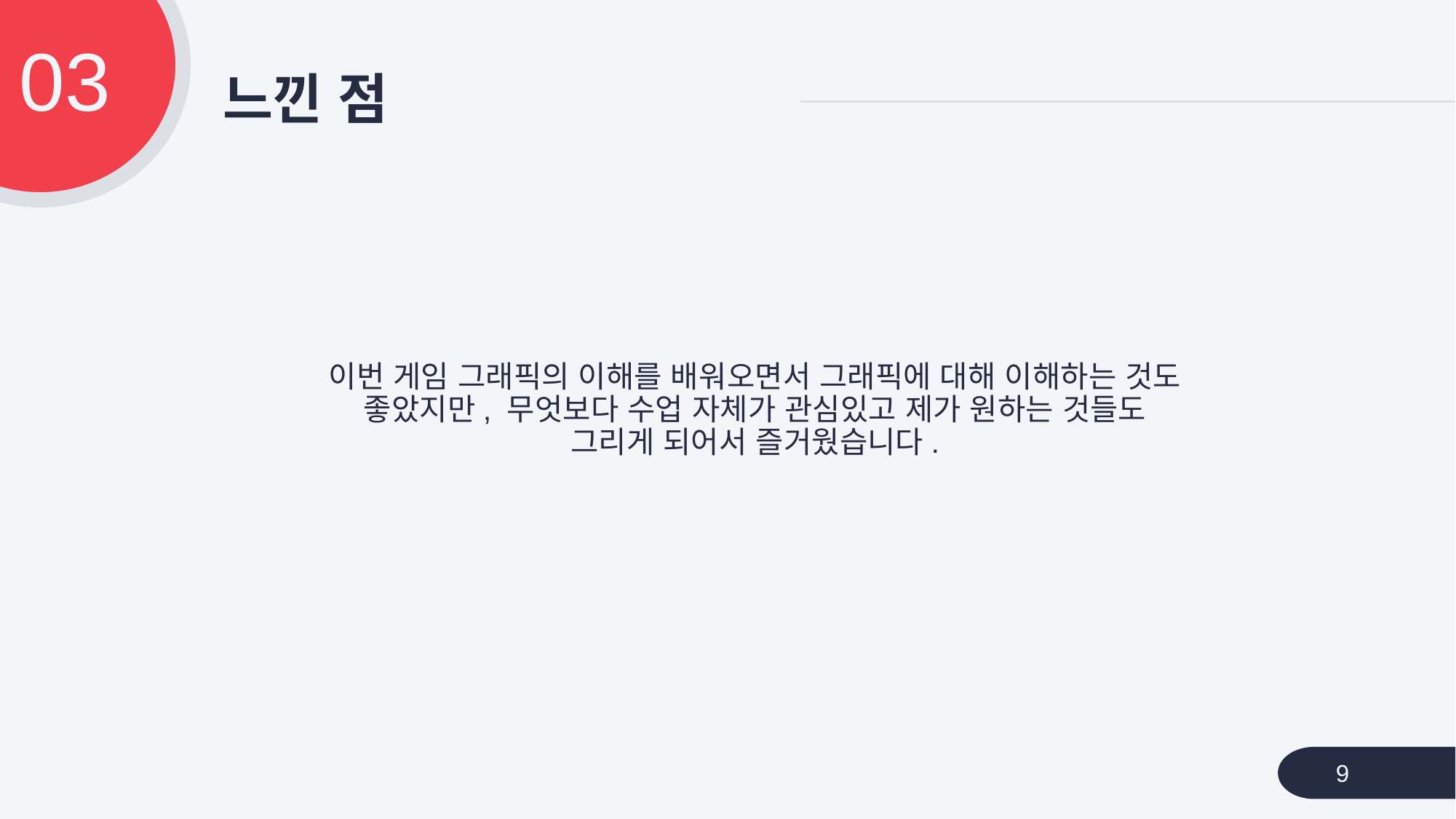

03
# 느낀 점
이번 게임 그래픽의 이해를 배워오면서 그래픽에 대해 이해하는 것도 좋았지만, 무엇보다 수업 자체가 관심있고 제가 원하는 것들도 그리게 되어서 즐거웠습니다.
9